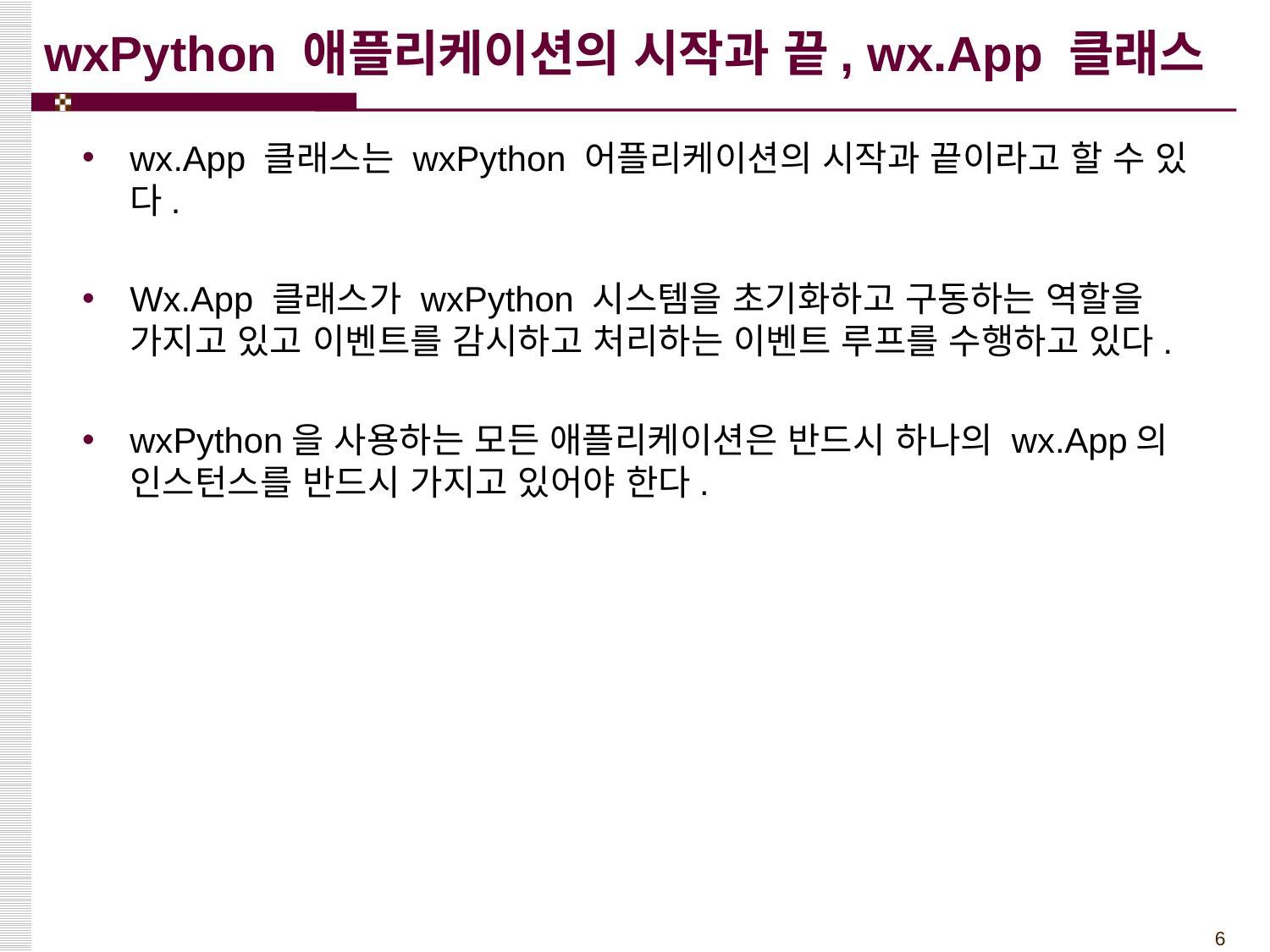

# wxPython 애플리케이션의 시작과 끝, wx.App 클래스
wx.App 클래스는 wxPython 어플리케이션의 시작과 끝이라고 할 수 있다.

Wx.App 클래스가 wxPython 시스템을 초기화하고 구동하는 역할을 가지고 있고 이벤트를 감시하고 처리하는 이벤트 루프를 수행하고 있다.

wxPython을 사용하는 모든 애플리케이션은 반드시 하나의 wx.App의 인스턴스를 반드시 가지고 있어야 한다.